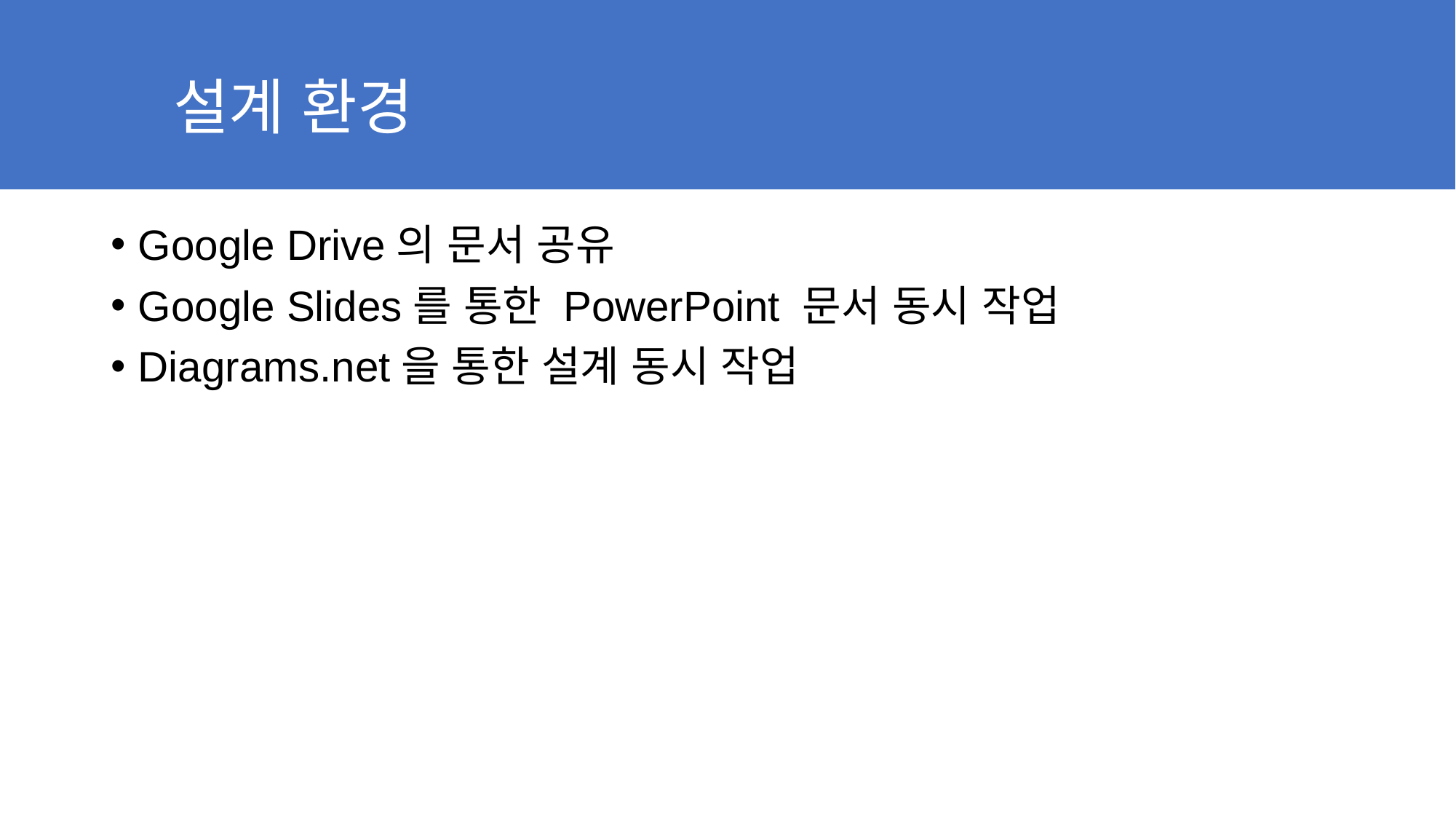

# 설계 환경
Google Drive의 문서 공유
Google Slides를 통한 PowerPoint 문서 동시 작업
Diagrams.net을 통한 설계 동시 작업